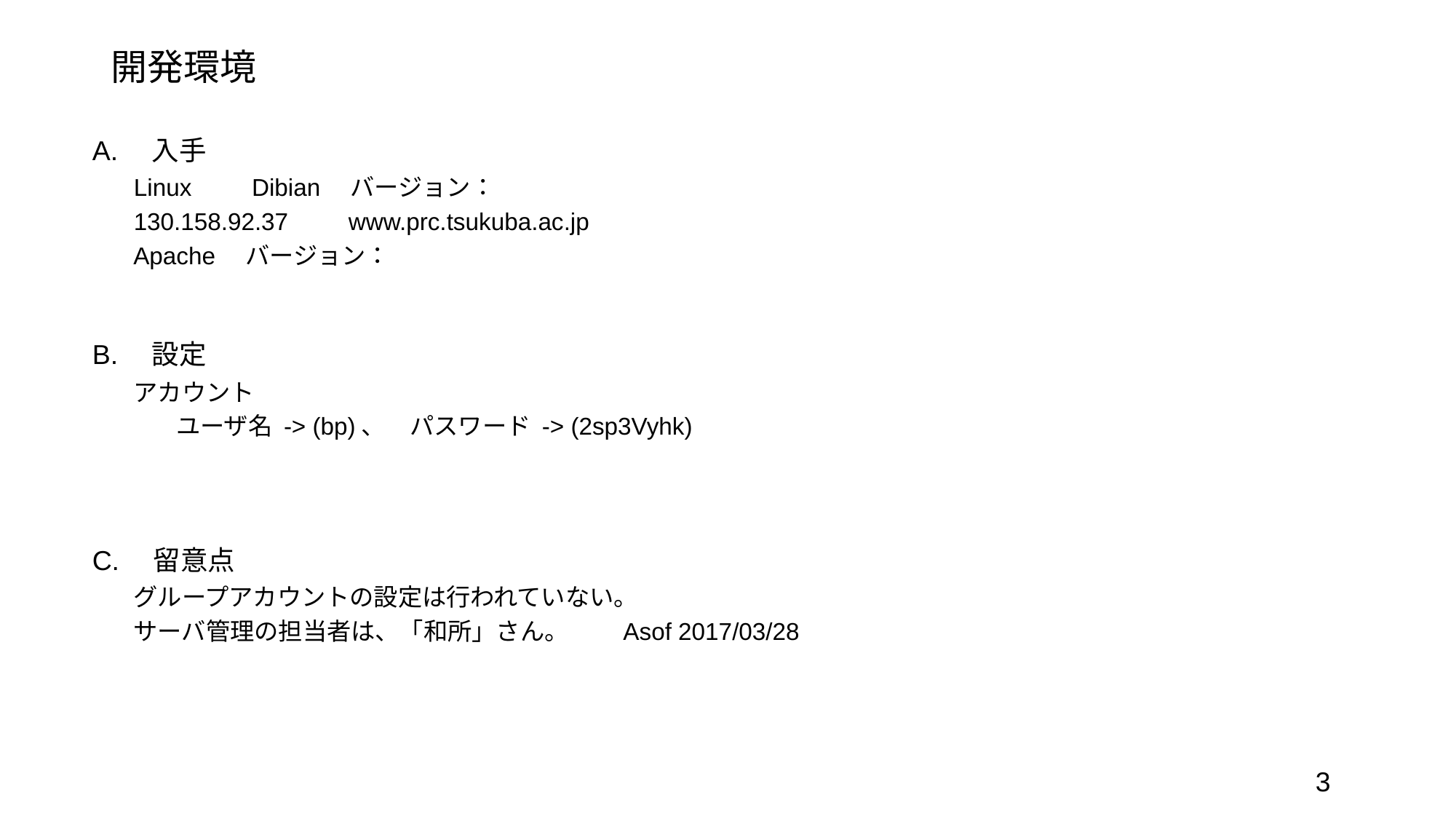

開発環境
A.　入手
Linux　　Dibian　バージョン：
130.158.92.37　　www.prc.tsukuba.ac.jp
Apache　バージョン：
B.　設定
アカウント
　　ユーザ名 -> (bp)、　パスワード -> (2sp3Vyhk)
C.　留意点
グループアカウントの設定は行われていない。
サーバ管理の担当者は、「和所」さん。　　Asof 2017/03/28